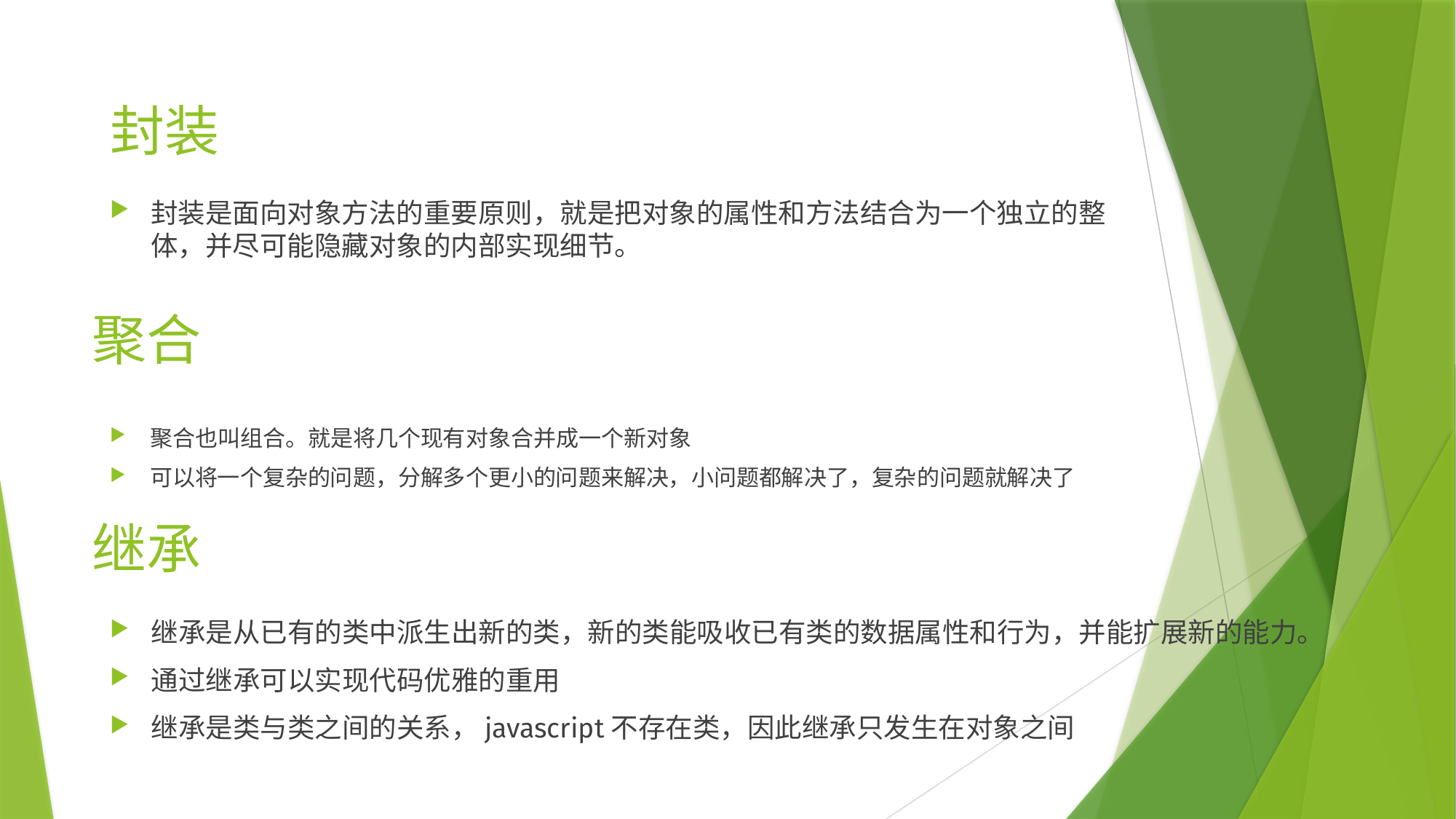

封装
封装是面向对象方法的重要原则，就是把对象的属性和方法结合为一个独立的整体，并尽可能隐藏对象的内部实现细节。
# 聚合
聚合也叫组合。就是将几个现有对象合并成一个新对象
可以将一个复杂的问题，分解多个更小的问题来解决，小问题都解决了，复杂的问题就解决了
继承
继承是从已有的类中派生出新的类，新的类能吸收已有类的数据属性和行为，并能扩展新的能力。
通过继承可以实现代码优雅的重用
继承是类与类之间的关系，javascript不存在类，因此继承只发生在对象之间